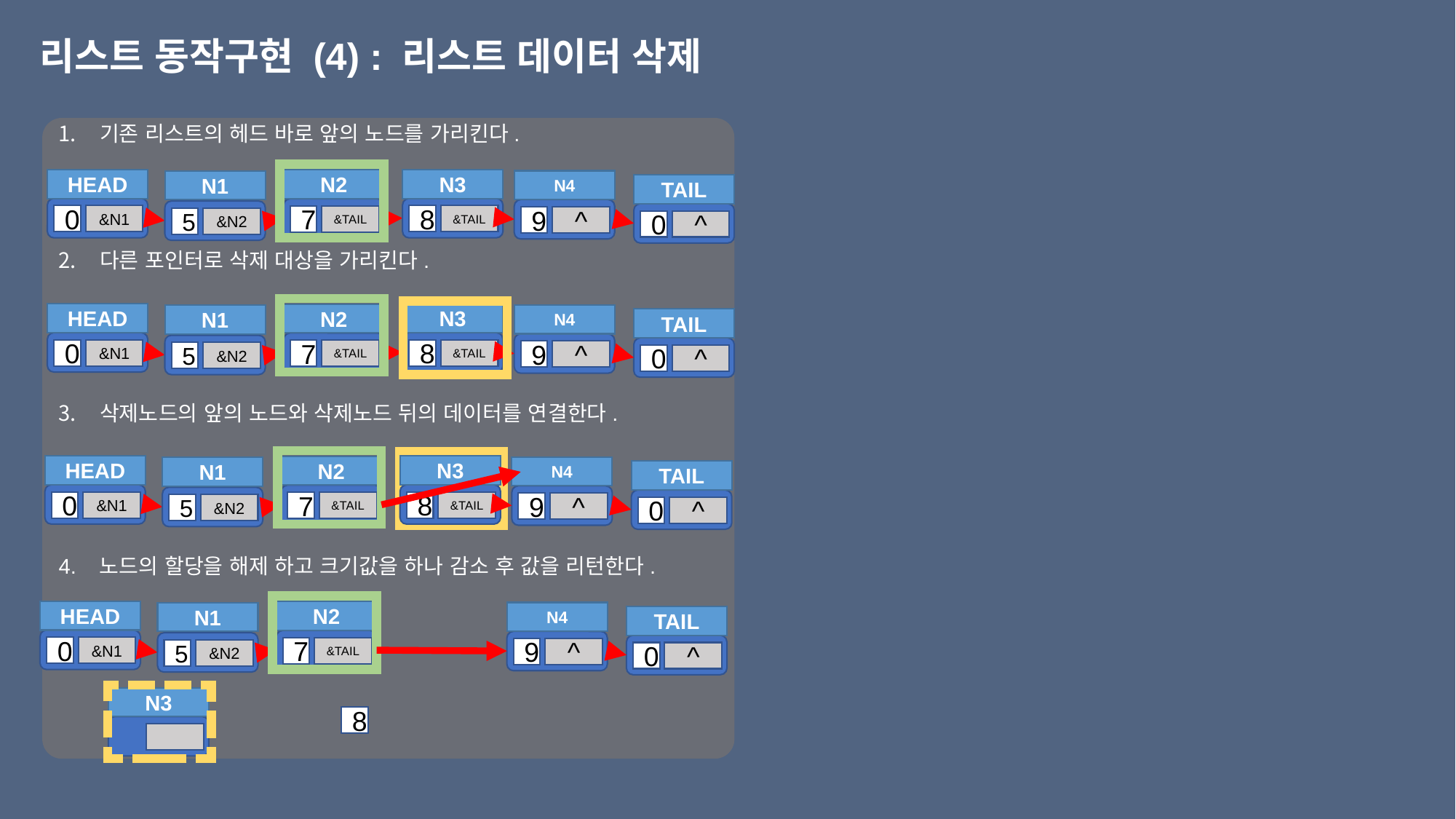

# 리스트 동작구현 (4) : 리스트 데이터 삭제
기존 리스트의 헤드 바로 앞의 노드를 가리킨다.
다른 포인터로 삭제 대상을 가리킨다.
삭제노드의 앞의 노드와 삭제노드 뒤의 데이터를 연결한다.

4.   노드의 할당을 해제 하고 크기값을 하나 감소 후 값을 리턴한다.

HEAD

0
&N1
N3

8
&TAIL
N2

7
&TAIL
N4

9
^
N1

5
&N2
TAIL

0
^

HEAD

0
&N1
N3

8
&TAIL
N2

7
&TAIL
N4

9
^
N1

5
&N2
TAIL

0
^

HEAD

0
&N1
N3

8
&TAIL
N2

7
&TAIL
N4

9
^
N1

5
&N2
TAIL

0
^

HEAD

0
&N1
N2

7
&TAIL
N4

9
^
N1

5
&N2
TAIL

0
^

N3
8